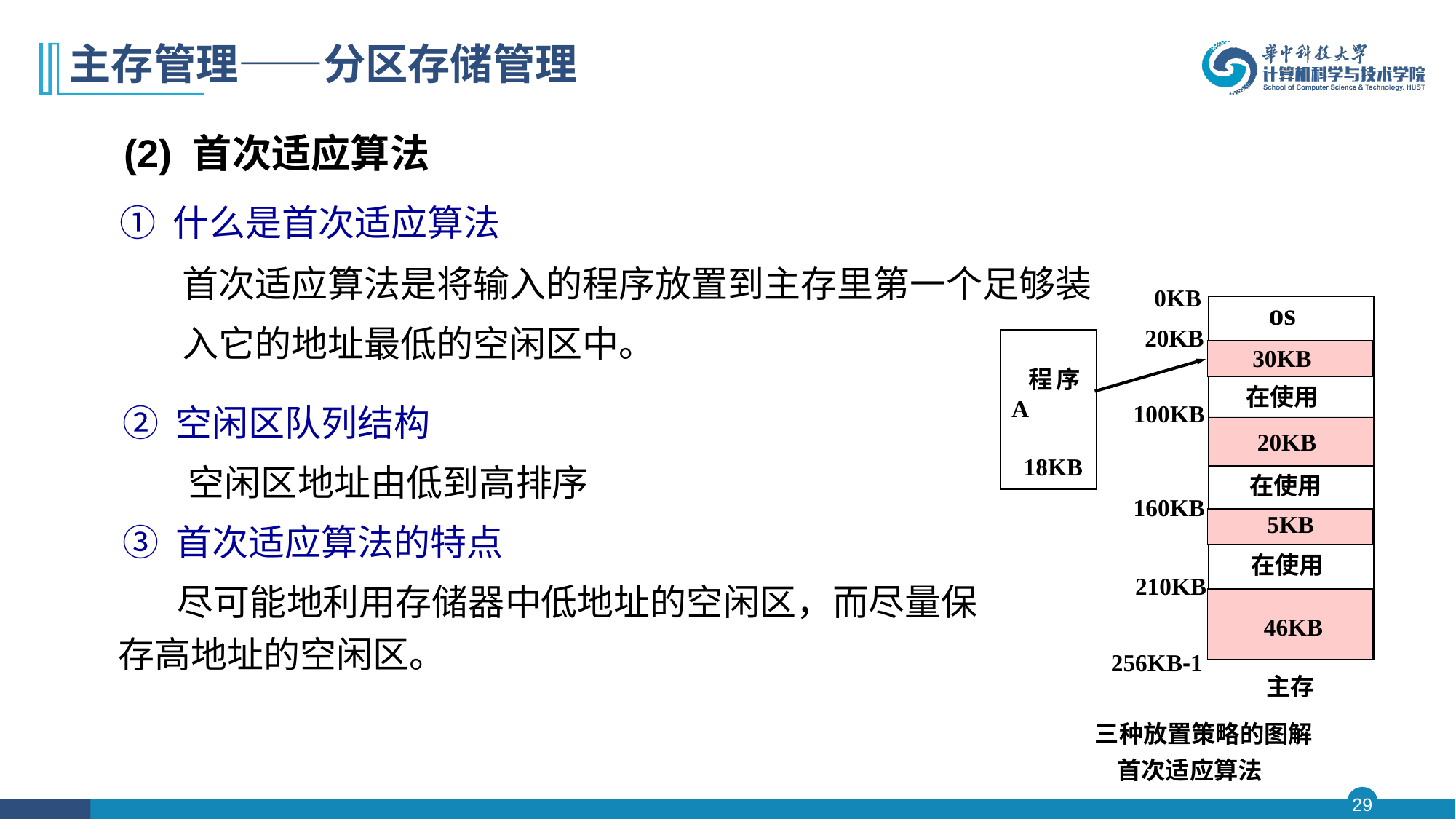

# 主存管理——分区存储管理
   (2) 首次适应算法
   ① 什么是首次适应算法
          首次适应算法是将输入的程序放置到主存里第一个足够装
          入它的地址最低的空闲区中。
0KB
os

20KB
30KB

在使用
100KB

20KB

在使用
160KB
5KB

在使用
210KB

46KB
256KB-1
主存

 程序A

  18KB

② 空闲区队列结构
	  空闲区地址由低到高排序
③ 首次适应算法的特点
              尽可能地利用存储器中低地址的空闲区，而尽量保存高地址的空闲区。
三种放置策略的图解
   首次适应算法